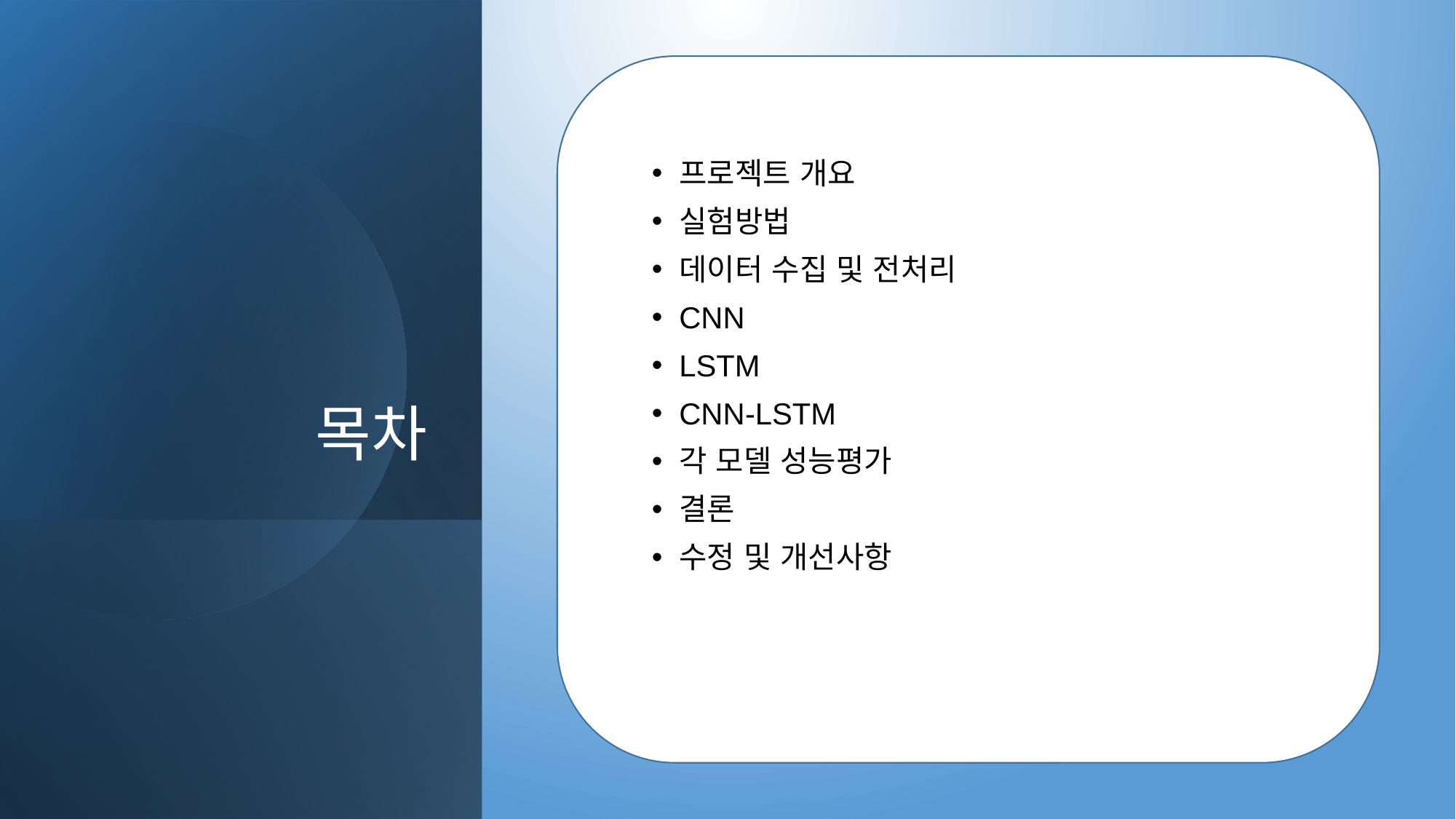

# 목차
프로젝트 개요
실험방법
데이터 수집 및 전처리
CNN
LSTM
CNN-LSTM
각 모델 성능평가
결론
수정 및 개선사항